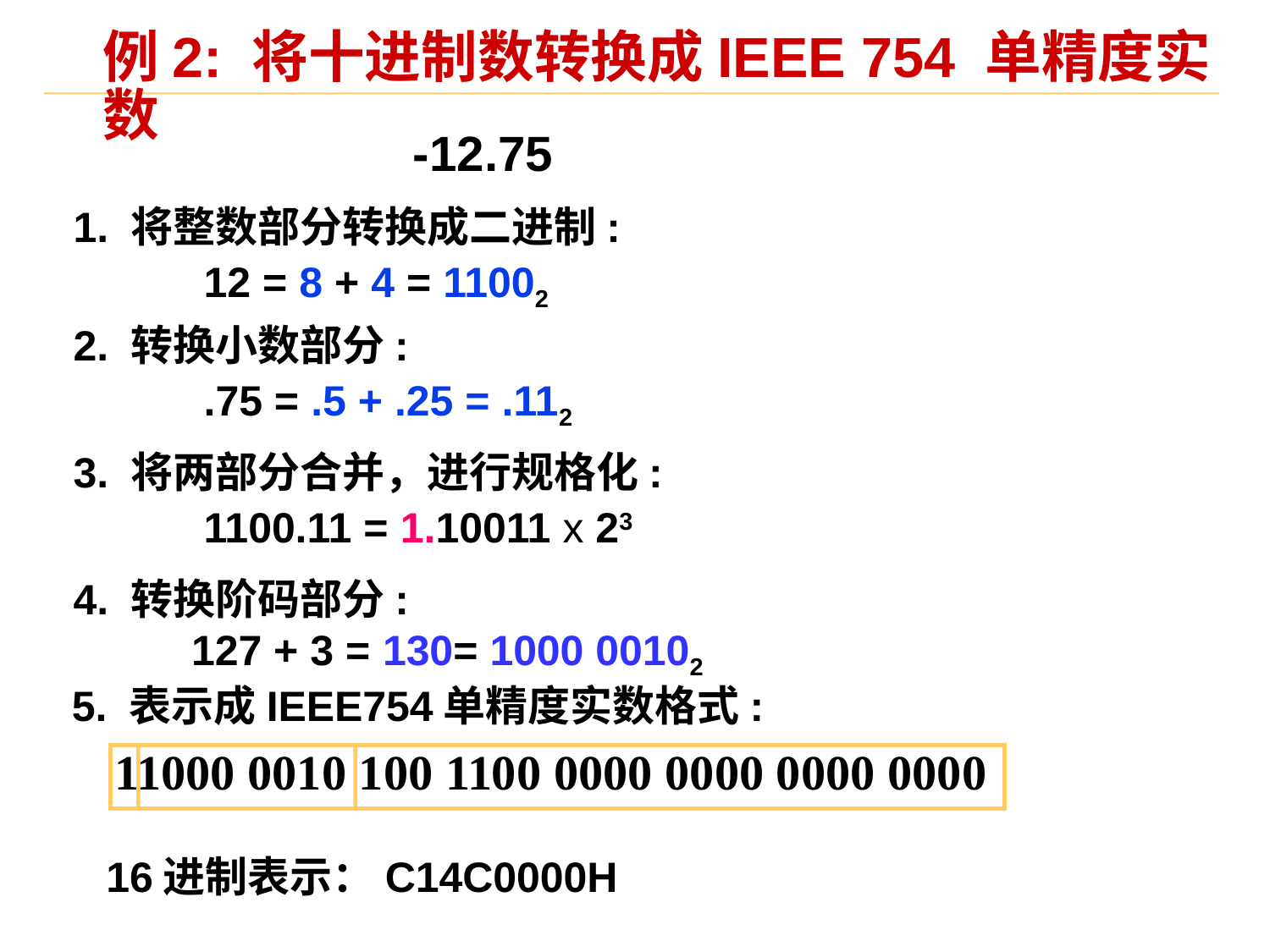

# 例2: 将十进制数转换成IEEE 754 单精度实数
-12.75
1. 将整数部分转换成二进制:
           12 = 8 + 4 = 11002
2. 转换小数部分:
           .75 = .5 + .25 = .112
3. 将两部分合并，进行规格化:
           1100.11 = 1.10011 x 23
4. 转换阶码部分:
          127 + 3 = 130= 1000 00102
5. 表示成IEEE754单精度实数格式:
11000 0010 100 1100 0000 0000 0000 0000

16进制表示：C14C0000H
18